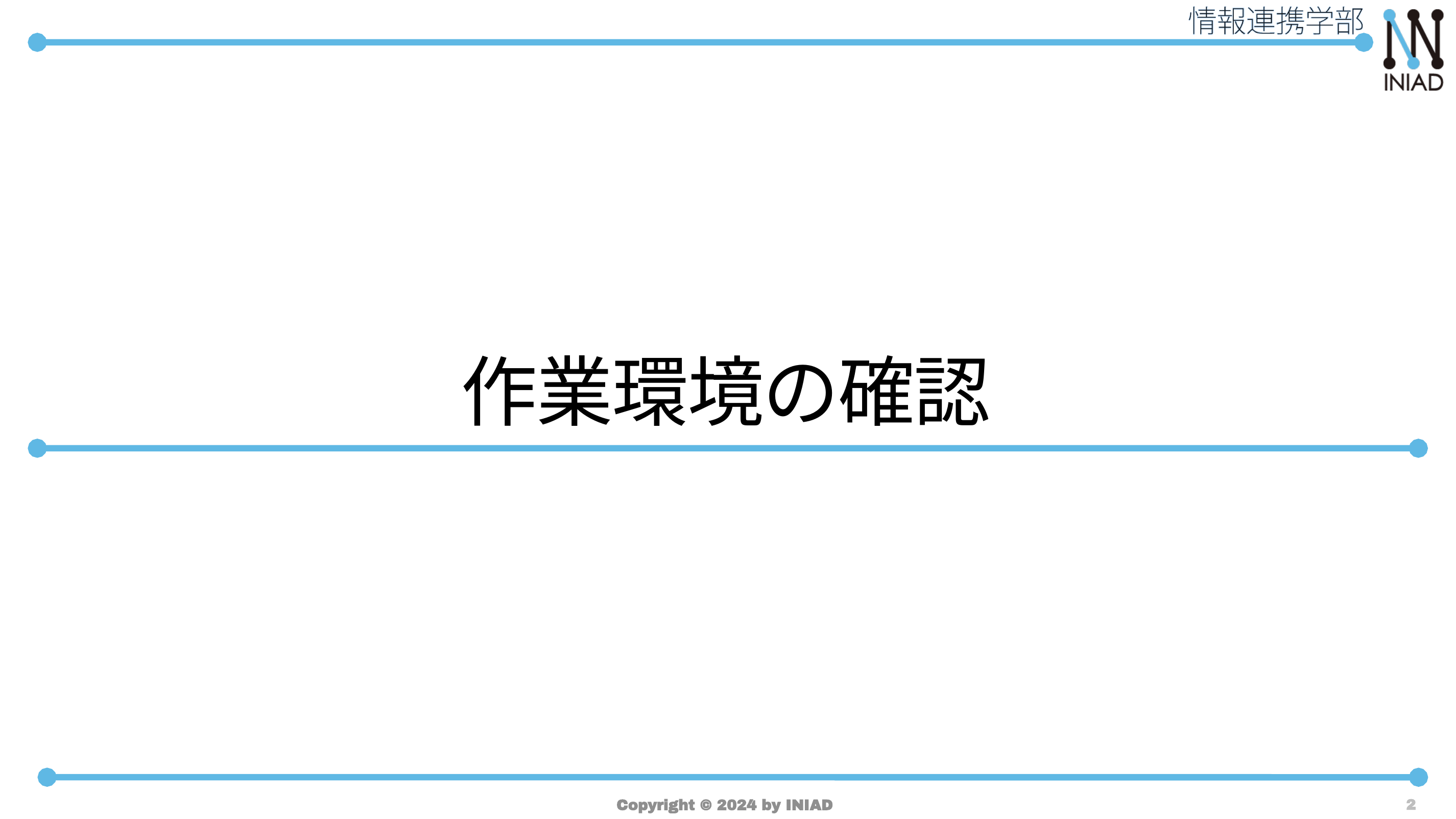

# 作業環境の確認

2
Copyright © 2024 by INIAD